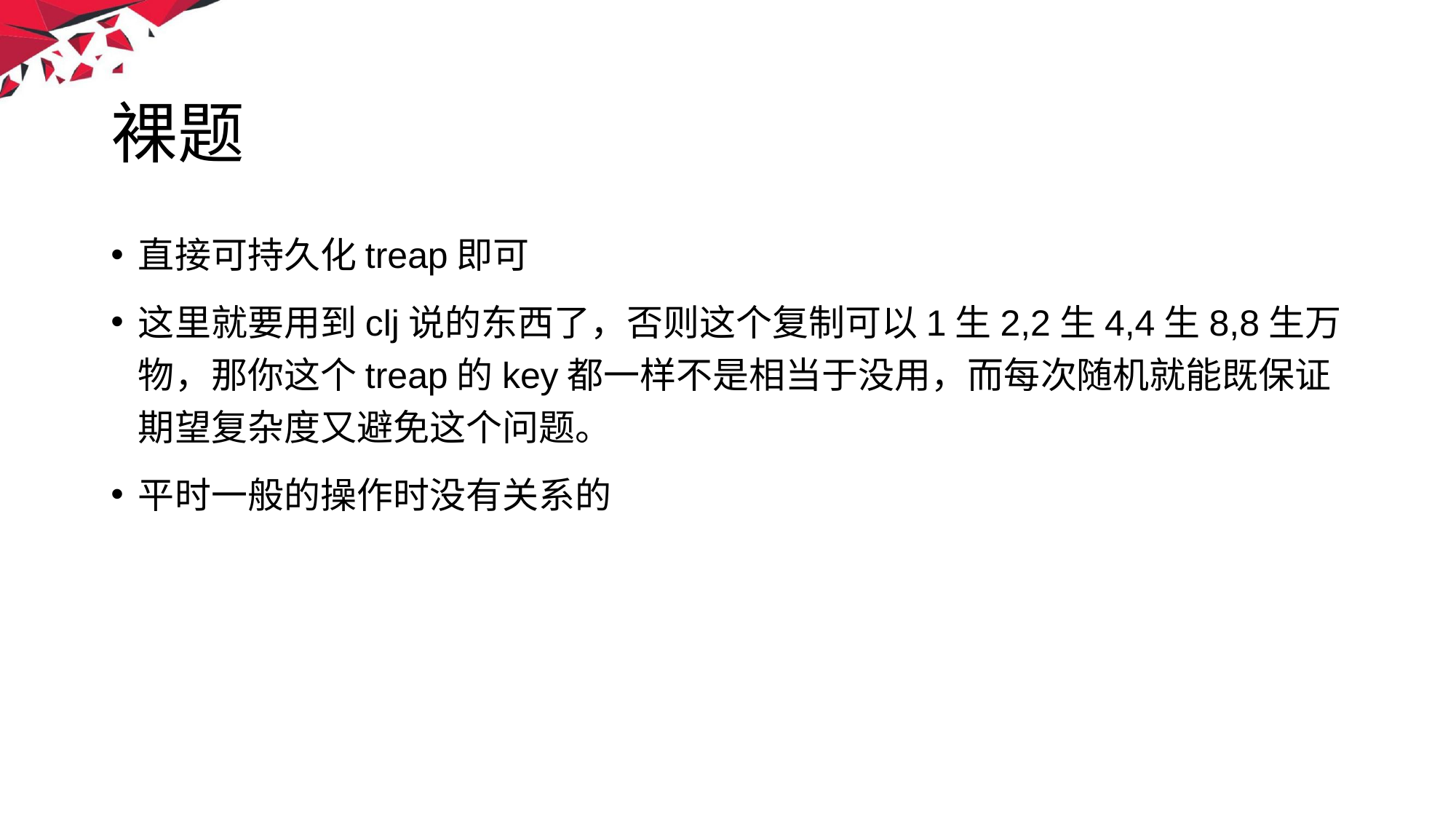

# 裸题
直接可持久化treap即可
这里就要用到clj说的东西了，否则这个复制可以1生2,2生4,4生8,8生万物，那你这个treap的key都一样不是相当于没用，而每次随机就能既保证期望复杂度又避免这个问题。
平时一般的操作时没有关系的